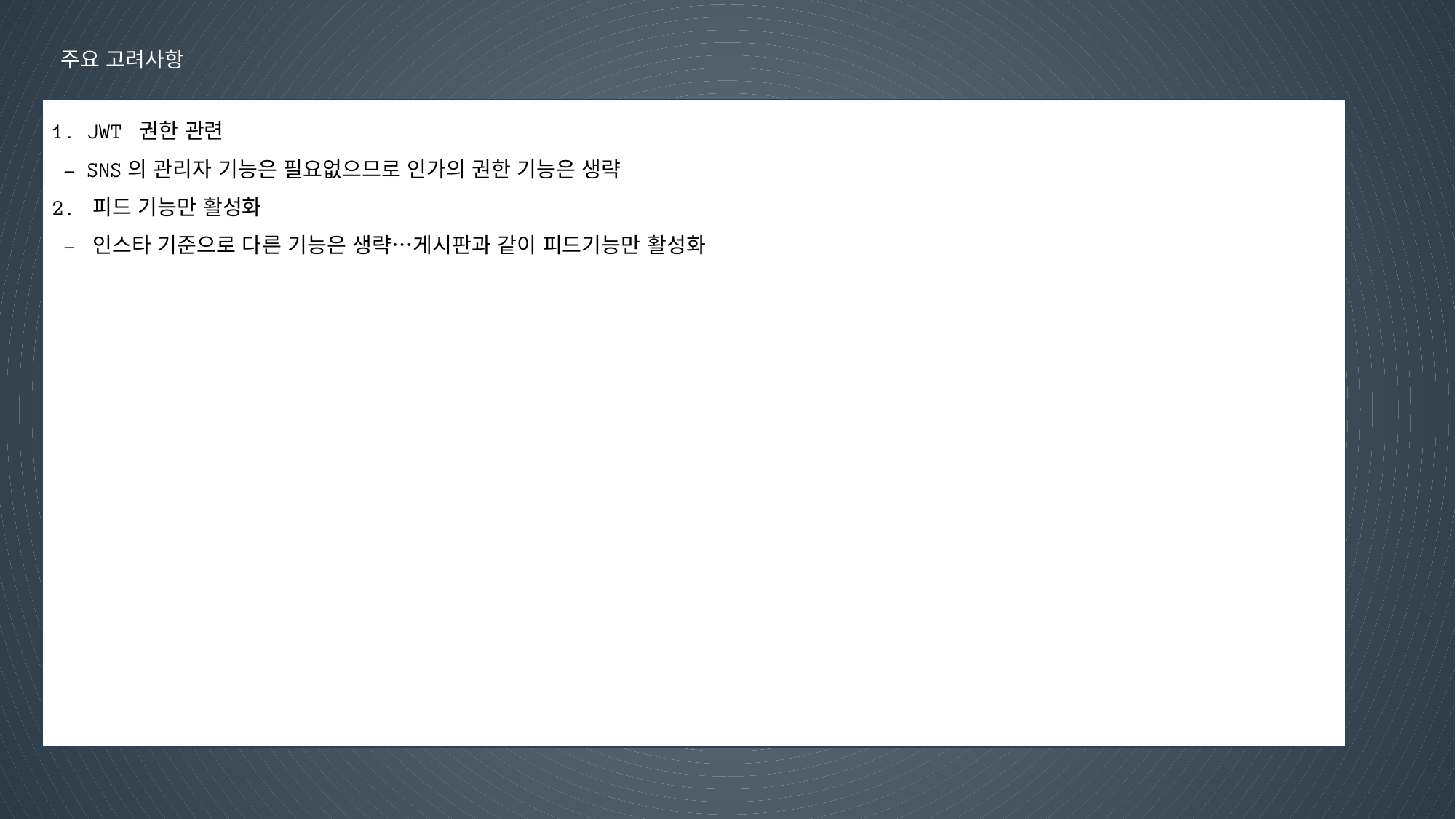

주요 고려사항
1. JWT 권한 관련
 - SNS의 관리자 기능은 필요없으므로 인가의 권한 기능은 생략
2. 피드 기능만 활성화
 - 인스타 기준으로 다른 기능은 생략…게시판과 같이 피드기능만 활성화